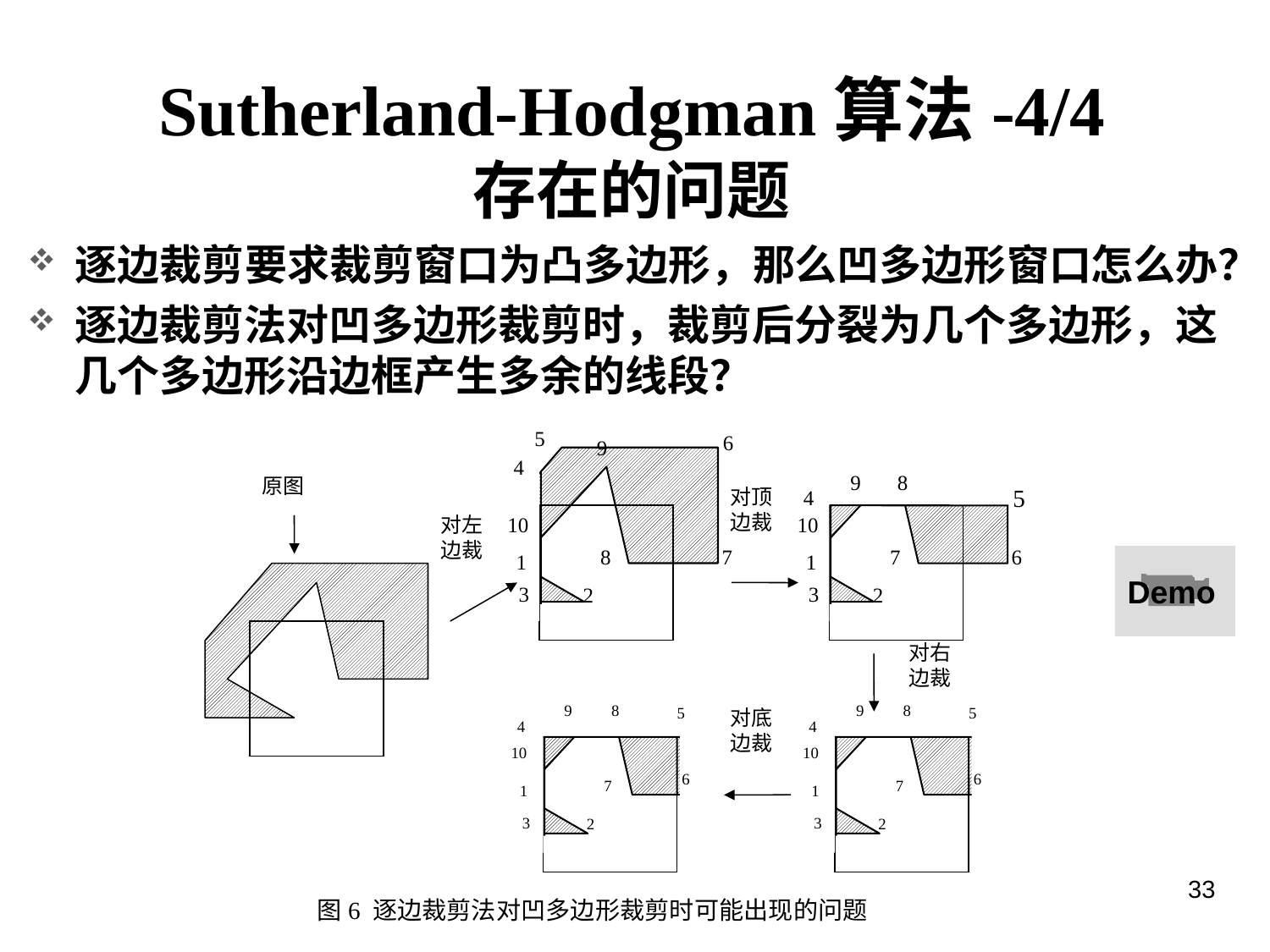

# Sutherland-Hodgman算法-4/4 存在的问题

逐边裁剪要求裁剪窗口为凸多边形，那么凹多边形窗口怎么办？

逐边裁剪法对凹多边形裁剪时，裁剪后分裂为几个多边形，这几个多边形沿边框产生多余的线段？

5
6
9

4

10
8
7
1
3
2

9
8

5
4

10

7
6
1
3
2
原图
对顶
边裁
对左
边裁

对右
边裁

9
8
5

4

10

6
7
1
3
2

9
8
5

4

10

6
7
1
3
2
对底
边裁

图6 逐边裁剪法对凹多边形裁剪时可能出现的问题

Demo
33